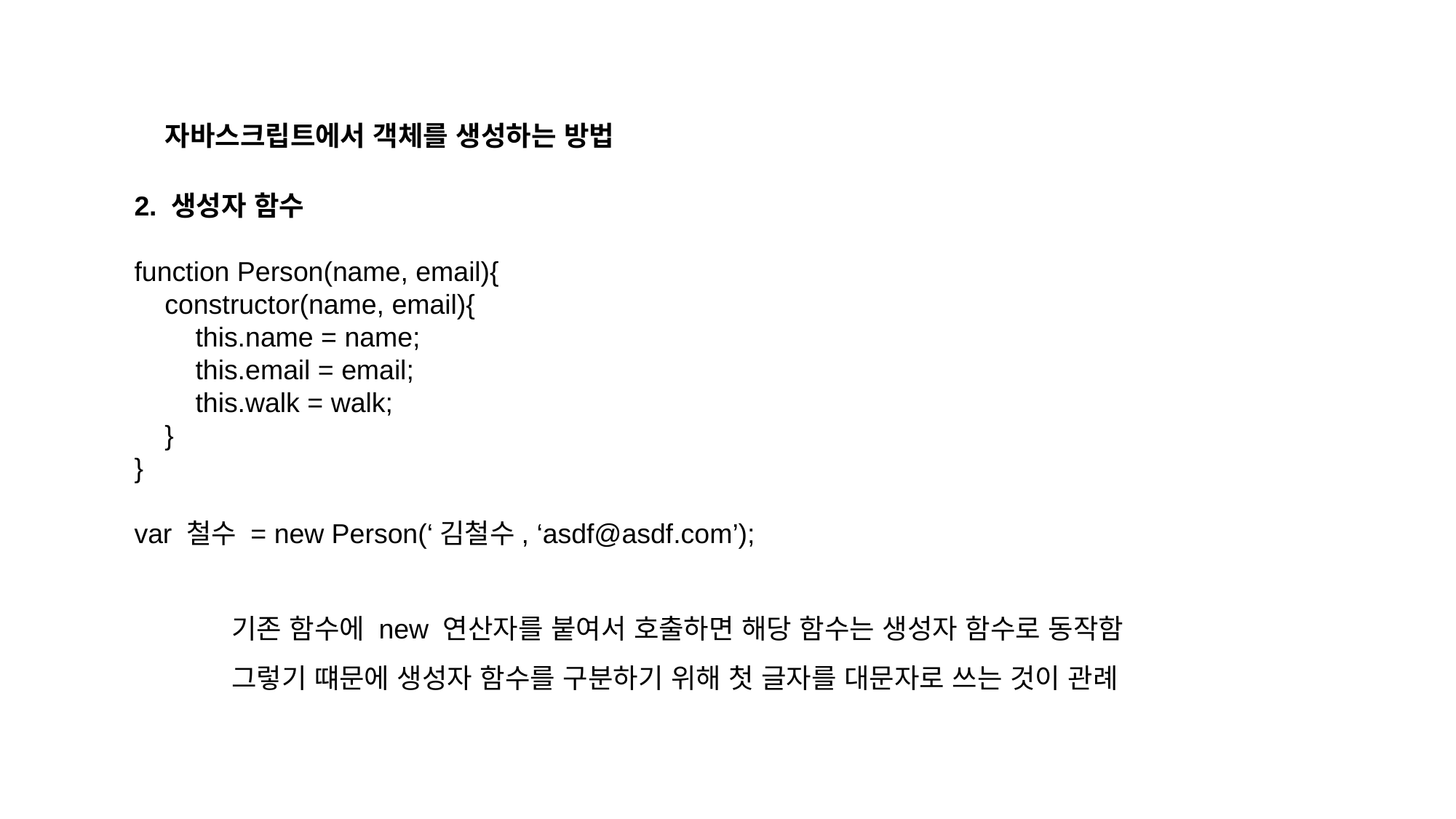

자바스크립트에서 객체를 생성하는 방법
2. 생성자 함수

function Person(name, email){
    constructor(name, email){
        this.name = name;
        this.email = email;
        this.walk = walk;
    }
}

var 철수 = new Person(‘김철수, ‘asdf@asdf.com’);
기존 함수에 new 연산자를 붙여서 호출하면 해당 함수는 생성자 함수로 동작함
그렇기 떄문에 생성자 함수를 구분하기 위해 첫 글자를 대문자로 쓰는 것이 관례